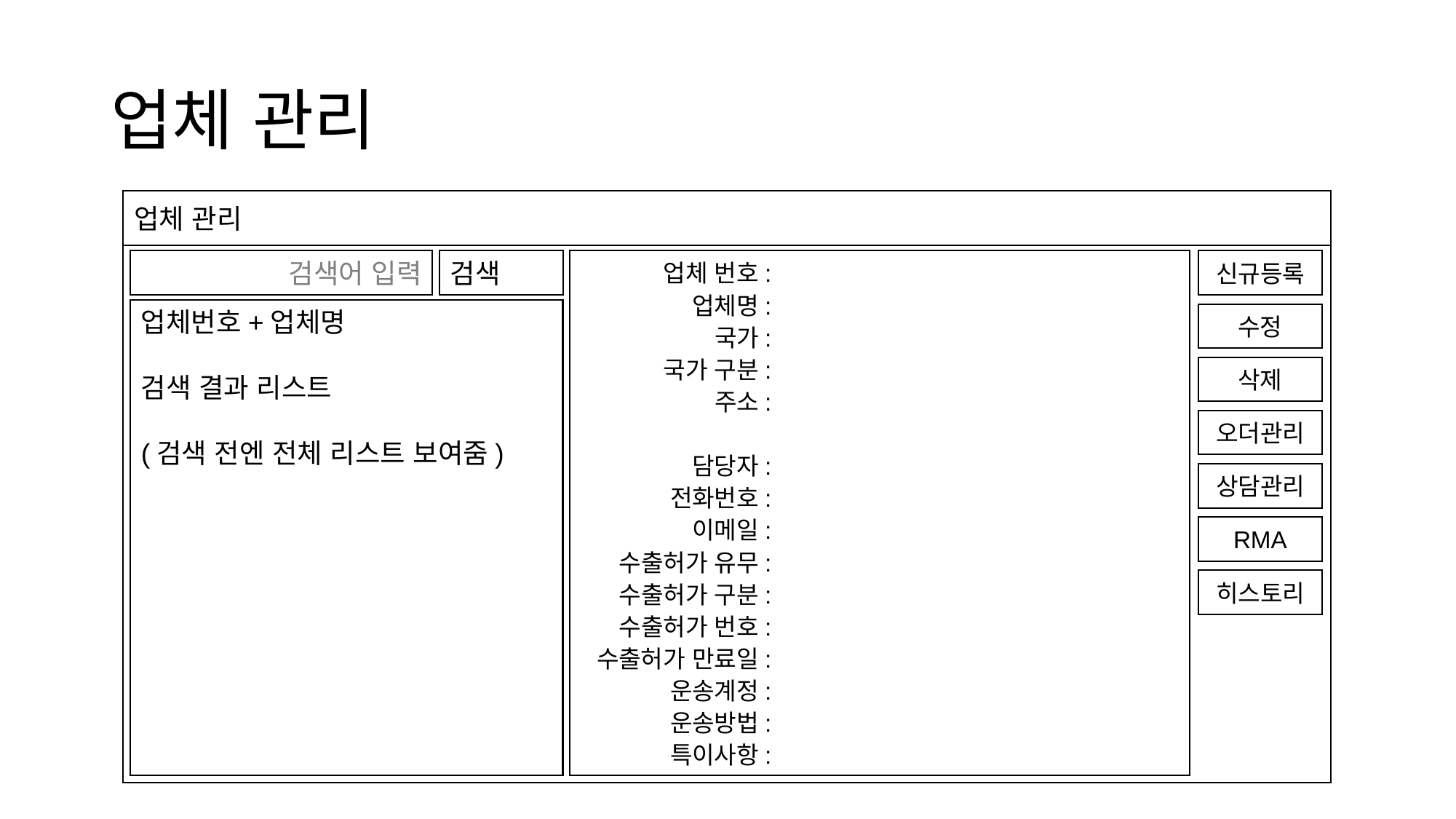

# 업체 관리

업체 관리

검색어 입력
신규등록

검색
업체 번호:
업체명:
국가:
국가 구분:
주소:

담당자:
전화번호:
이메일:
수출허가 유무:
수출허가 구분:
수출허가 번호:
수출허가 만료일:
운송계정:
운송방법:
특이사항:

업체번호+업체명

검색 결과 리스트

(검색 전엔 전체 리스트 보여줌)
수정
삭제
오더관리
상담관리
RMA
히스토리